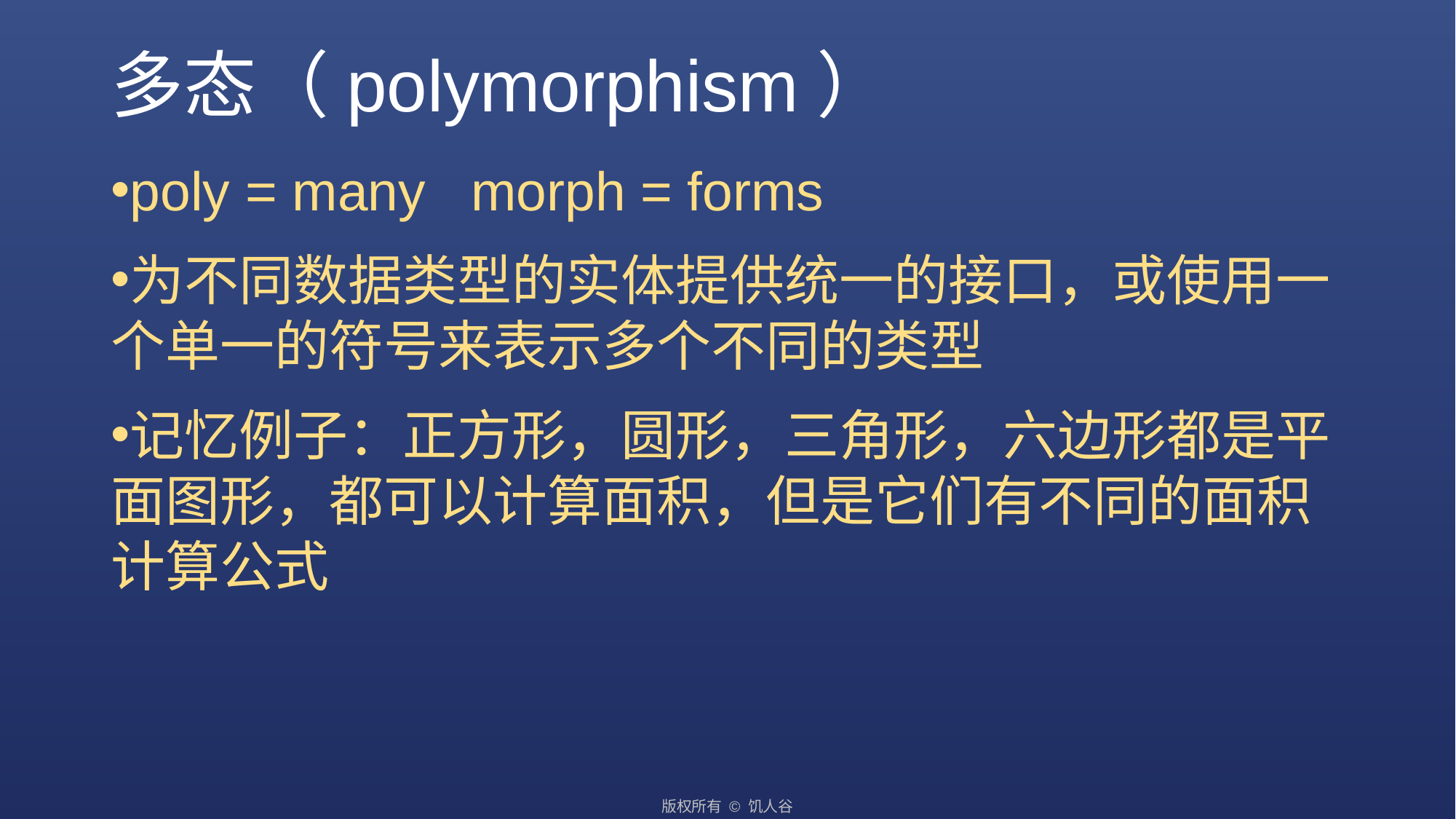

# 多态（polymorphism）
poly = many   morph = forms
为不同数据类型的实体提供统一的接口，或使用一个单一的符号来表示多个不同的类型
记忆例子：正方形，圆形，三角形，六边形都是平面图形，都可以计算面积，但是它们有不同的面积计算公式